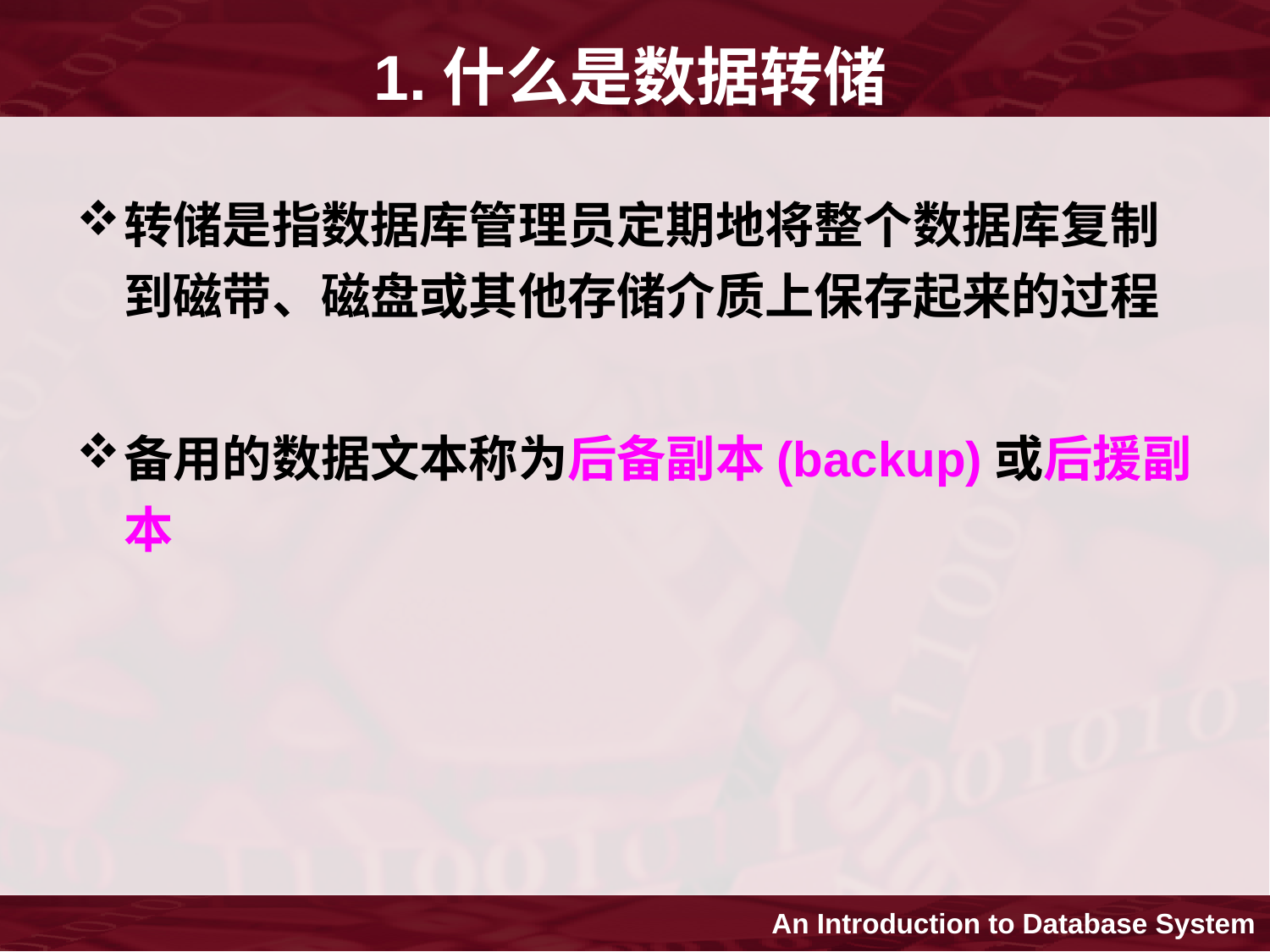

# 1.什么是数据转储
转储是指数据库管理员定期地将整个数据库复制到磁带、磁盘或其他存储介质上保存起来的过程

备用的数据文本称为后备副本(backup)或后援副本